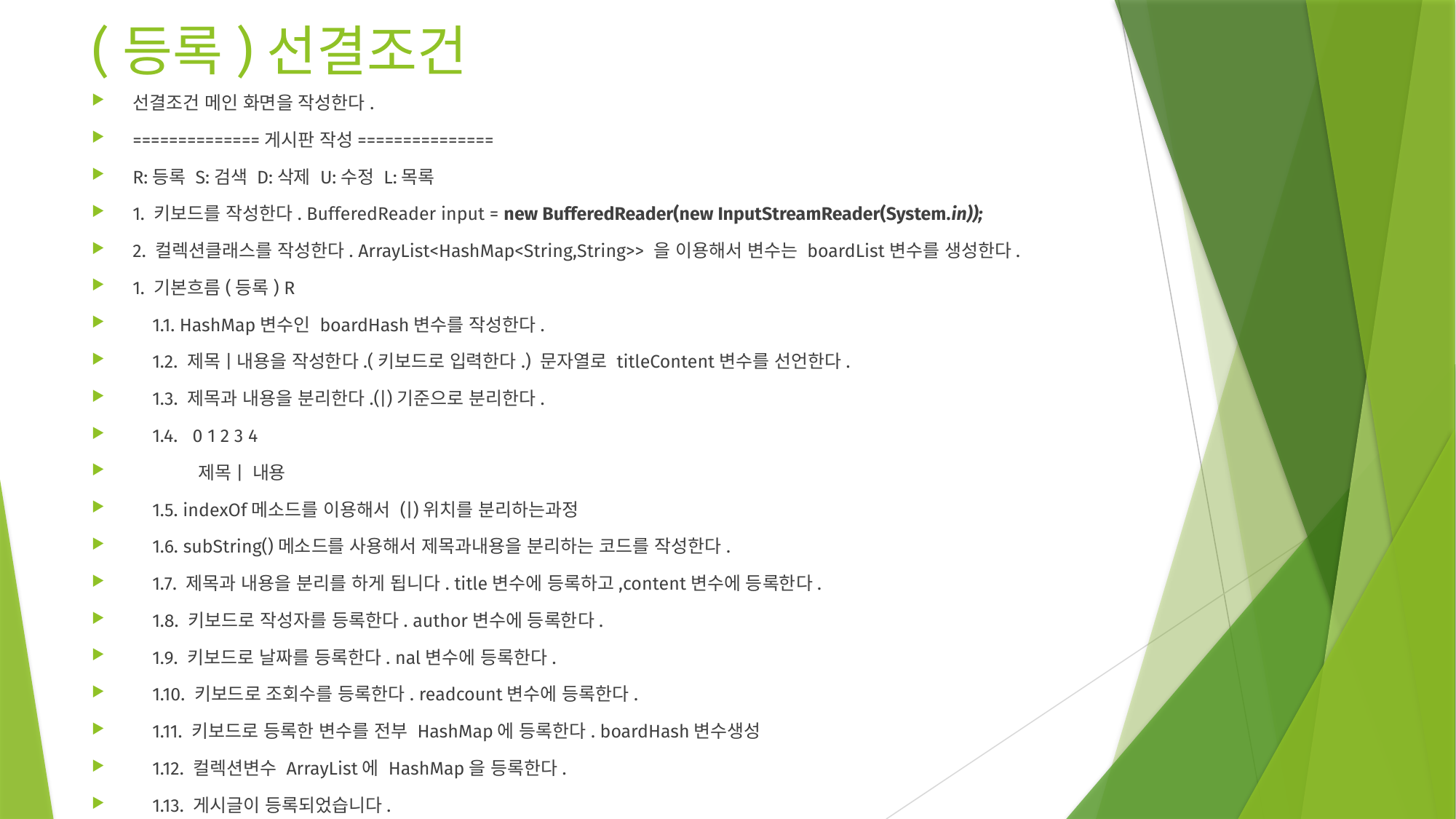

# (등록)선결조건
선결조건 메인 화면을 작성한다.
==============게시판 작성===============
R:등록 S:검색 D:삭제 U:수정 L:목록
1. 키보드를 작성한다. BufferedReader input = new BufferedReader(new InputStreamReader(System.in));
2. 컬렉션클래스를 작성한다. ArrayList<HashMap<String,String>> 을 이용해서 변수는 boardList변수를 생성한다.
1. 기본흐름(등록) R
    1.1. HashMap변수인 boardHash변수를 작성한다.
    1.2. 제목|내용을 작성한다.(키보드로 입력한다.) 문자열로 titleContent변수를 선언한다.
    1.3. 제목과 내용을 분리한다.(|)기준으로 분리한다.
    1.4.   0 1 2 3 4
            제목| 내용
    1.5. indexOf메소드를 이용해서 (|)위치를 분리하는과정
    1.6. subString()메소드를 사용해서 제목과내용을 분리하는 코드를 작성한다.
    1.7. 제목과 내용을 분리를 하게 됩니다. title변수에 등록하고,content변수에 등록한다.
    1.8. 키보드로 작성자를 등록한다. author변수에 등록한다.
    1.9. 키보드로 날짜를 등록한다. nal변수에 등록한다.
    1.10. 키보드로 조회수를 등록한다. readcount변수에 등록한다.
    1.11. 키보드로 등록한 변수를 전부 HashMap에 등록한다. boardHash변수생성
    1.12. 컬렉션변수 ArrayList에 HashMap을 등록한다.
    1.13. 게시글이 등록되었습니다.